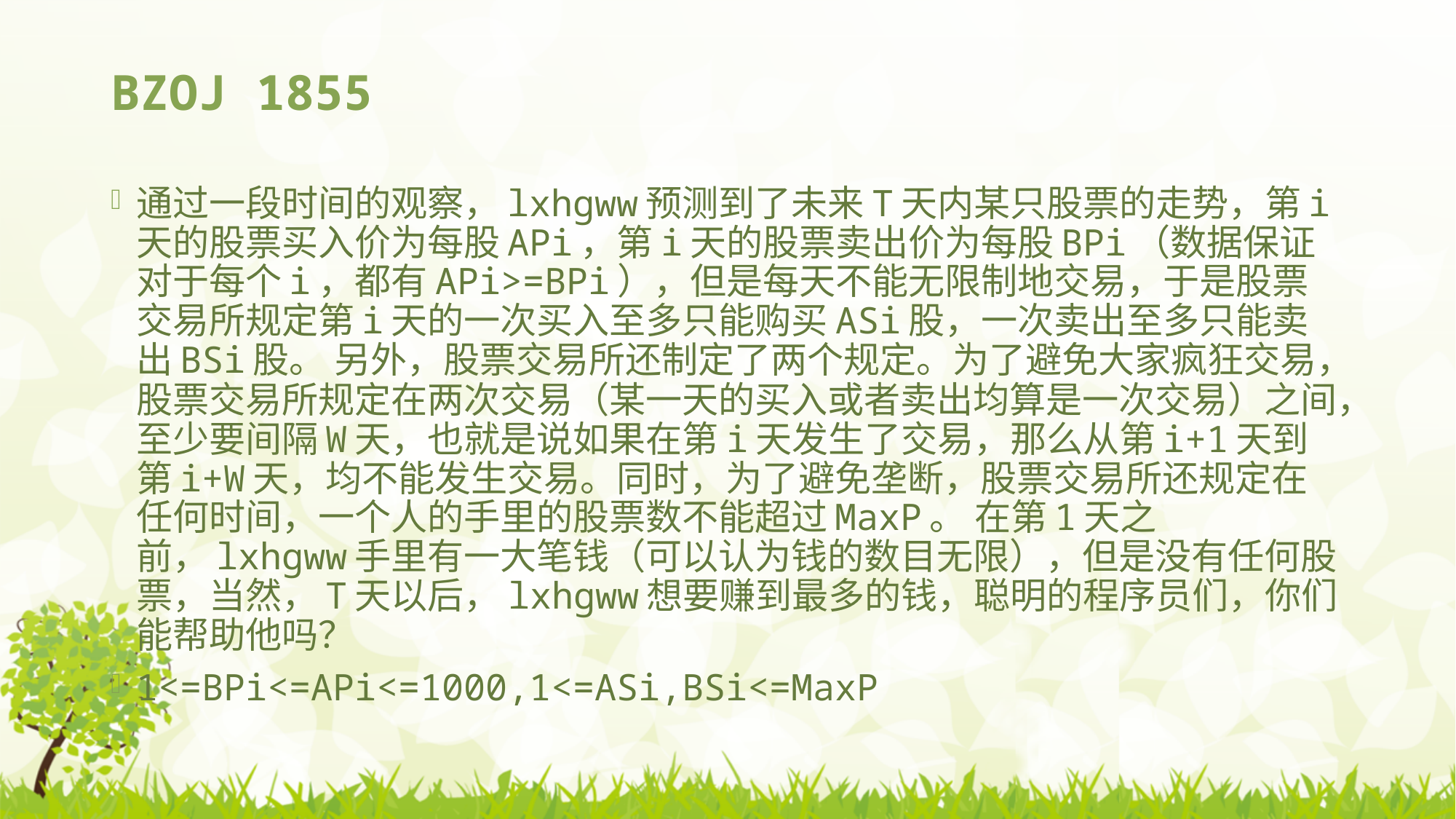

# BZOJ 1855
通过一段时间的观察，lxhgww预测到了未来T天内某只股票的走势，第i天的股票买入价为每股APi，第i天的股票卖出价为每股BPi（数据保证对于每个i，都有APi>=BPi），但是每天不能无限制地交易，于是股票交易所规定第i天的一次买入至多只能购买ASi股，一次卖出至多只能卖出BSi股。 另外，股票交易所还制定了两个规定。为了避免大家疯狂交易，股票交易所规定在两次交易（某一天的买入或者卖出均算是一次交易）之间，至少要间隔W天，也就是说如果在第i天发生了交易，那么从第i+1天到第i+W天，均不能发生交易。同时，为了避免垄断，股票交易所还规定在任何时间，一个人的手里的股票数不能超过MaxP。 在第1天之前，lxhgww手里有一大笔钱（可以认为钱的数目无限），但是没有任何股票，当然，T天以后，lxhgww想要赚到最多的钱，聪明的程序员们，你们能帮助他吗？
1<=BPi<=APi<=1000,1<=ASi,BSi<=MaxP